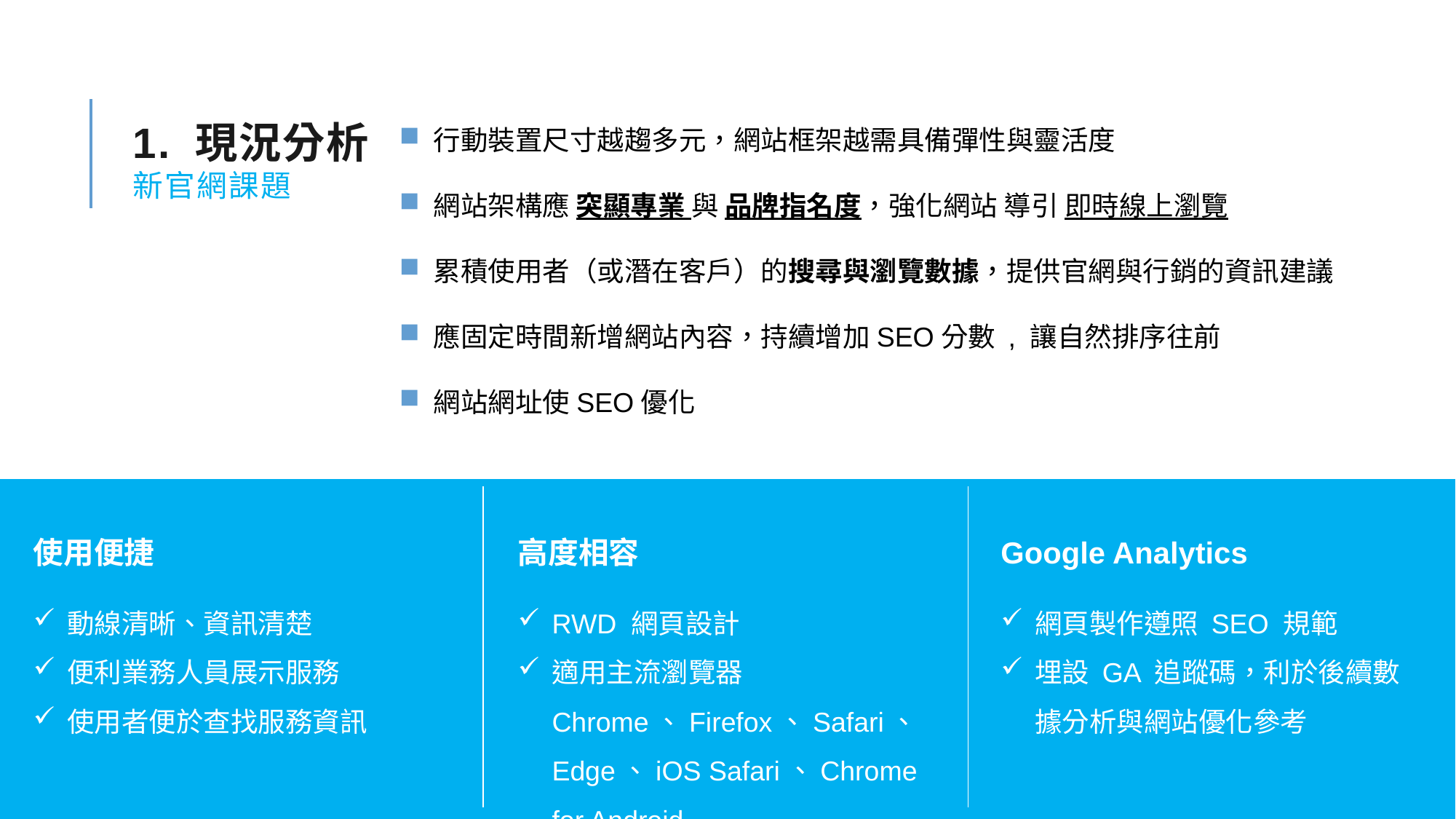

# 1. 現況分析 新官網課題
行動裝置尺寸越趨多元，網站框架越需具備彈性與靈活度
網站架構應 突顯專業 與 品牌指名度，強化網站 導引 即時線上瀏覽
累積使用者（或潛在客戶）的搜尋與瀏覽數據，提供官網與行銷的資訊建議
應固定時間新增網站內容，持續增加SEO分數 , 讓自然排序往前
網站網址使SEO優化

高度相容
Google Analytics
使用便捷
RWD 網頁設計
適用主流瀏覽器 Chrome、Firefox、Safari、Edge、iOS Safari、Chrome for Android
動線清晰、資訊清楚
便利業務人員展示服務
使用者便於查找服務資訊
網頁製作遵照 SEO 規範
埋設 GA 追蹤碼，利於後續數據分析與網站優化參考
2